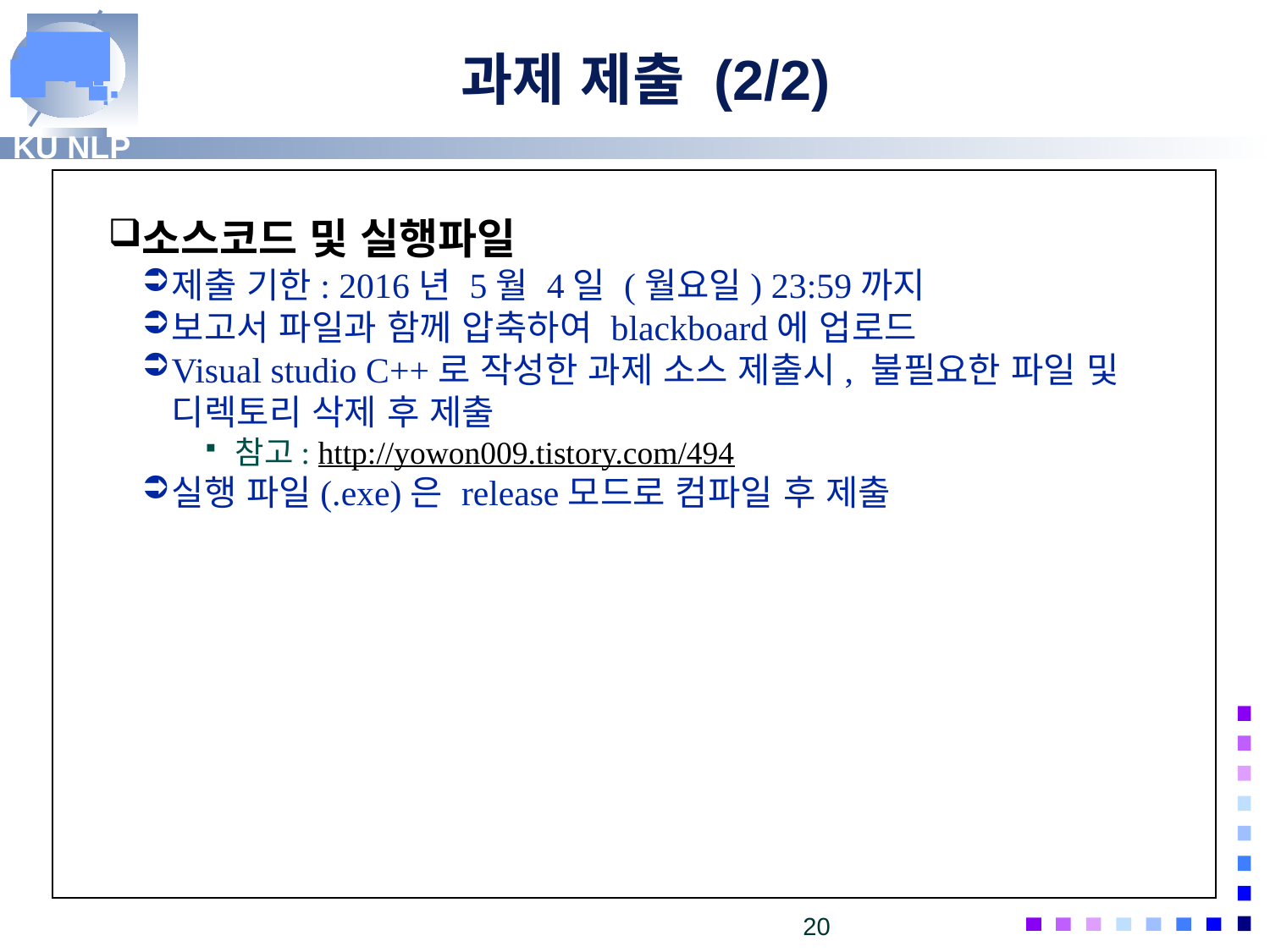

과제 제출 (2/2)
소스코드 및 실행파일
제출 기한: 2016년 5월 4일 (월요일) 23:59까지
보고서 파일과 함께 압축하여 blackboard에 업로드
Visual studio C++로 작성한 과제 소스 제출시, 불필요한 파일 및 디렉토리 삭제 후 제출
참고: http://yowon009.tistory.com/494
실행 파일(.exe)은 release모드로 컴파일 후 제출

20